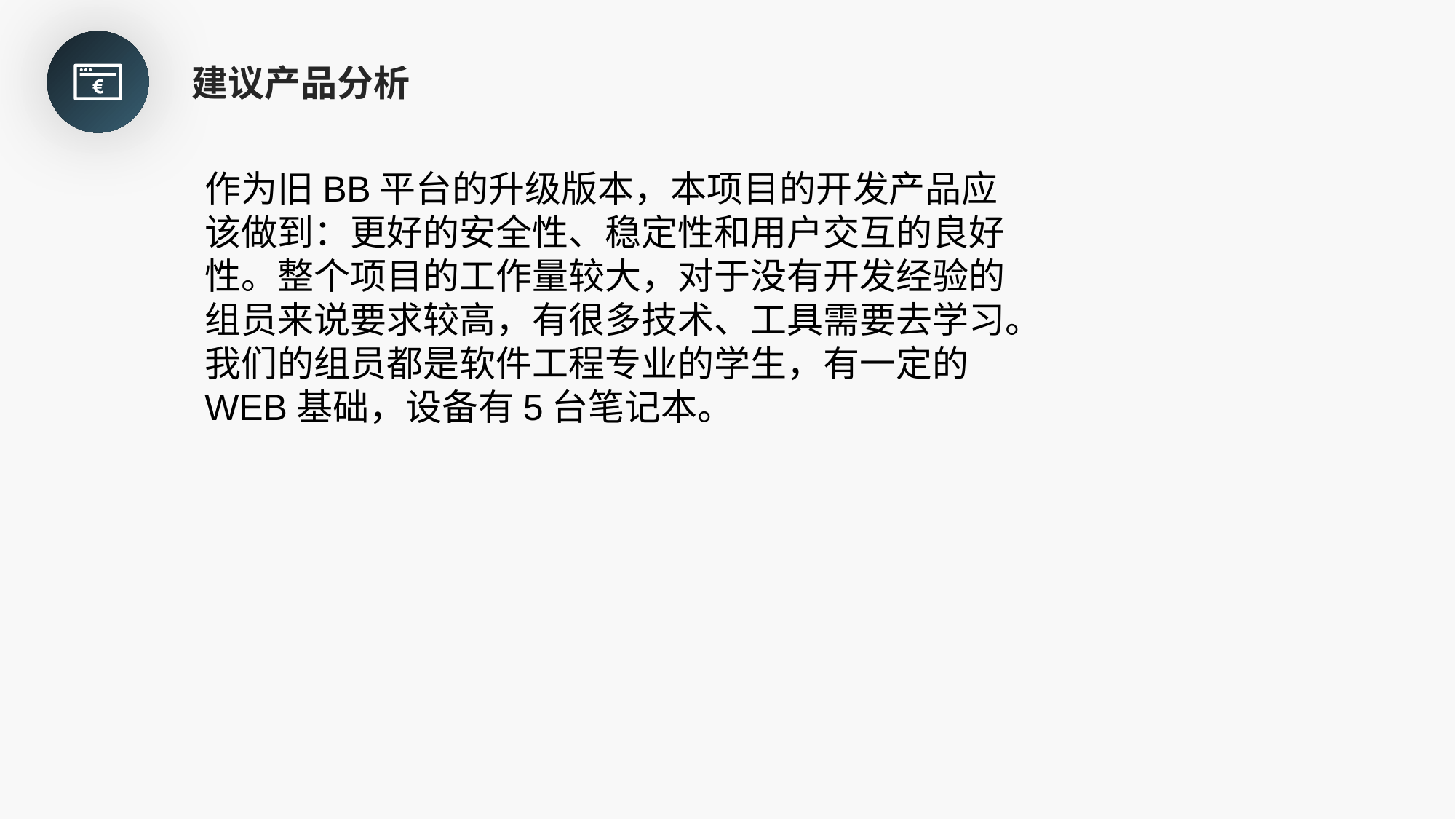

建议产品分析
作为旧BB平台的升级版本，本项目的开发产品应该做到：更好的安全性、稳定性和用户交互的良好性。整个项目的工作量较大，对于没有开发经验的组员来说要求较高，有很多技术、工具需要去学习。我们的组员都是软件工程专业的学生，有一定的WEB基础，设备有5台笔记本。